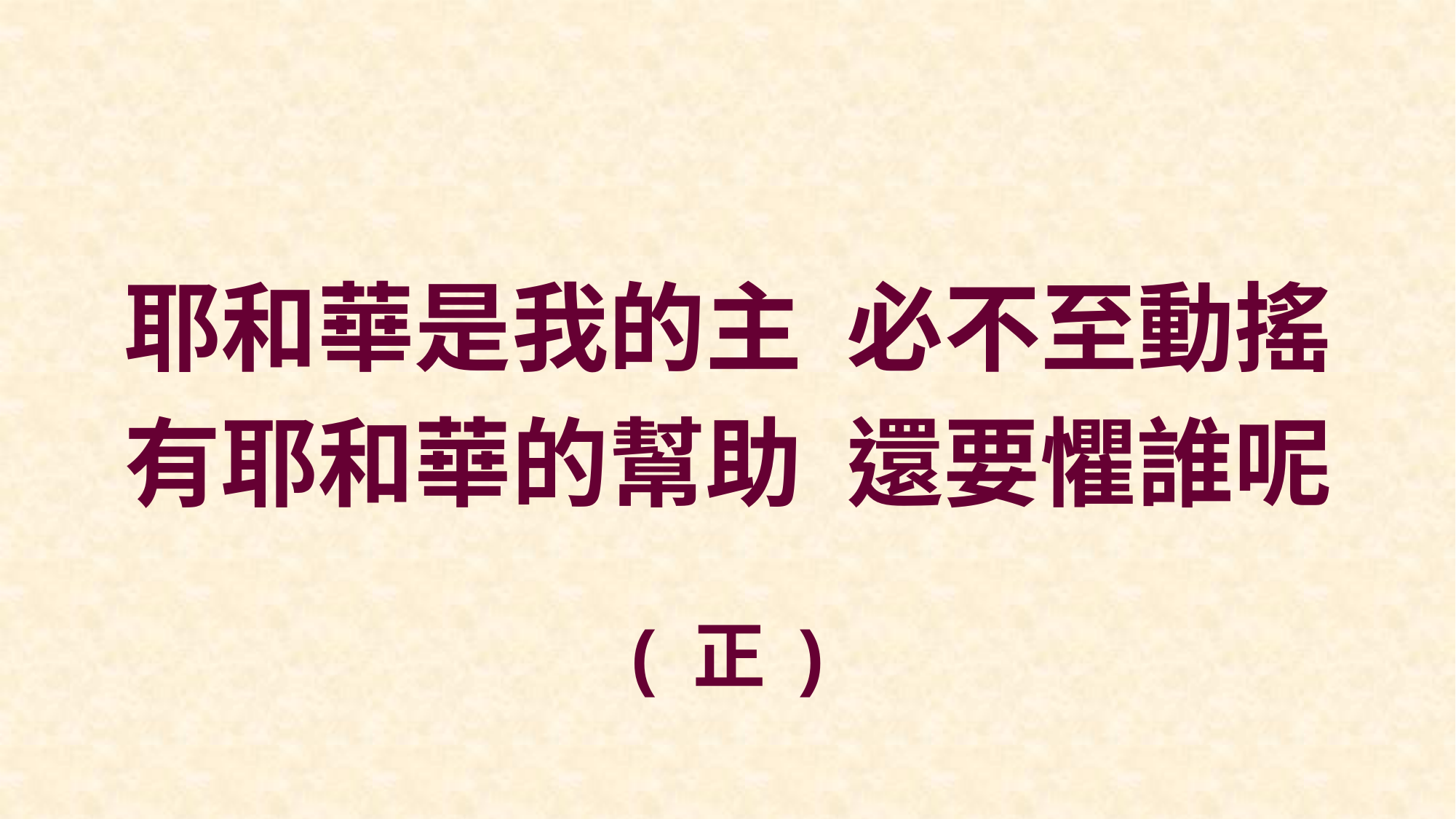

耶和華是我的主  必不至動搖
有耶和華的幫助  還要懼誰呢
( 正 )